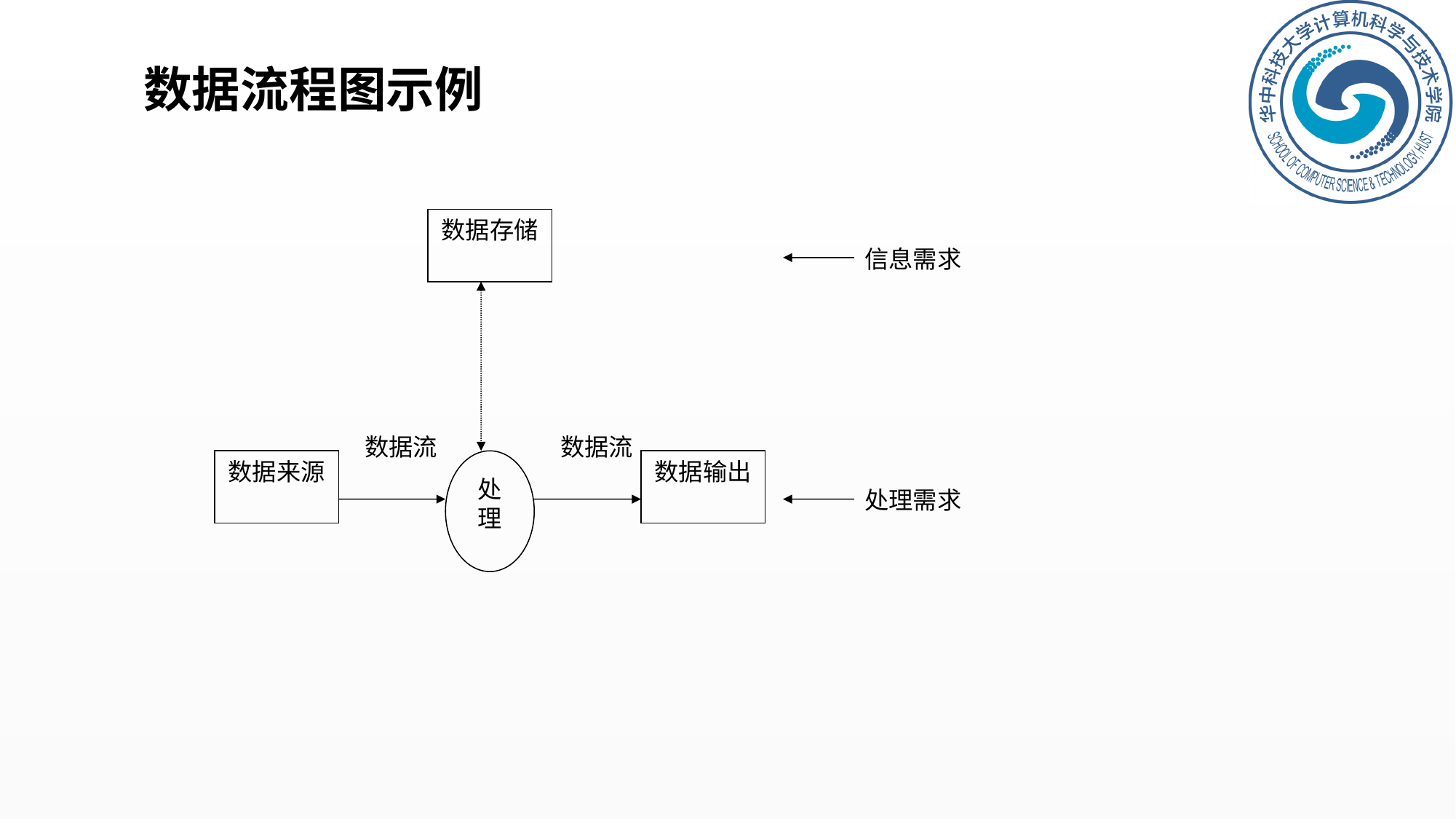

# 数据流程图示例
数据存储

信息需求

数据流
数据流
数据来源
处理
数据输出

处理需求